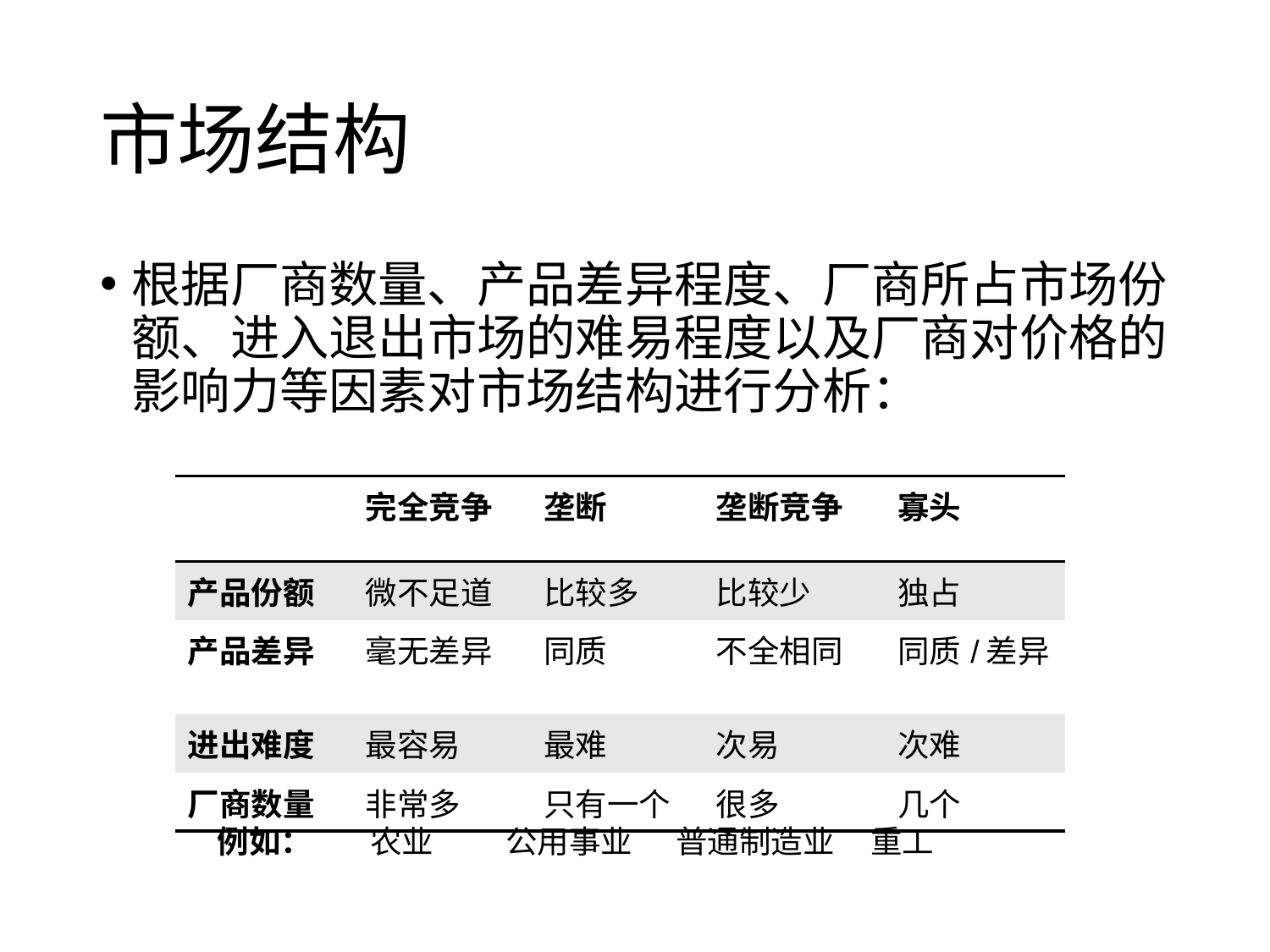

# 市场结构
根据厂商数量、产品差异程度、厂商所占市场份额、进入退出市场的难易程度以及厂商对价格的影响力等因素对市场结构进行分析：

|  | 完全竞争 | 垄断 | 垄断竞争 | 寡头 |
| --- | --- | --- | --- | --- |
| 产品份额 | 微不足道 | 比较多 | 比较少 | 独占 |
| 产品差异 | 毫无差异 | 同质 | 不全相同 | 同质/差异 |
| 进出难度 | 最容易 | 最难 | 次易 | 次难 |
| 厂商数量 | 非常多 | 只有一个 | 很多 | 几个 |
例如：        农业          公用事业      普通制造业     重工